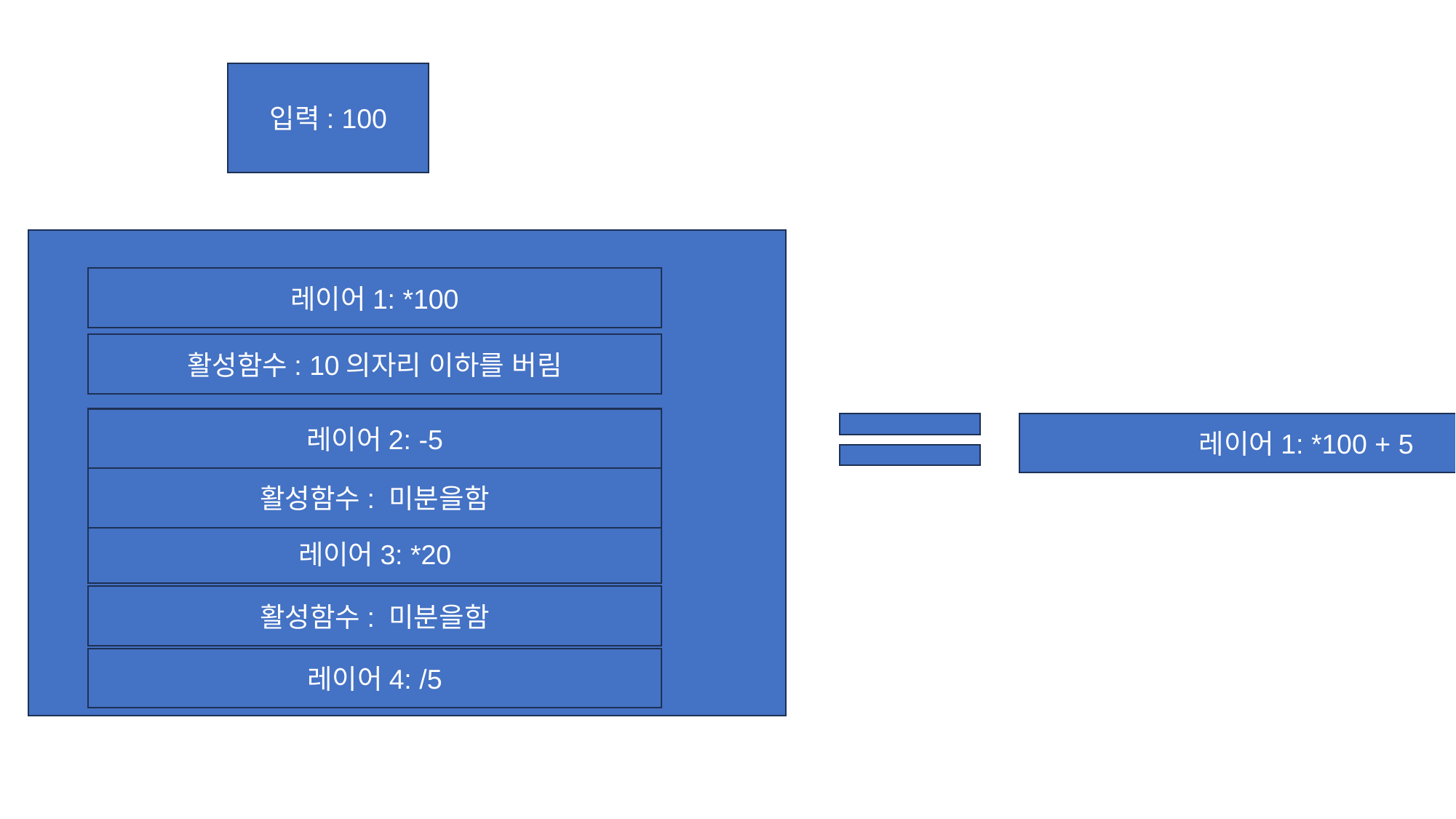

입력: 100

레이어1: *100
활성함수: 10의자리 이하를 버림

레이어2: -5
레이어1: *100 + 5
활성함수: 미분을함
레이어3: *20
활성함수: 미분을함
레이어4: /5